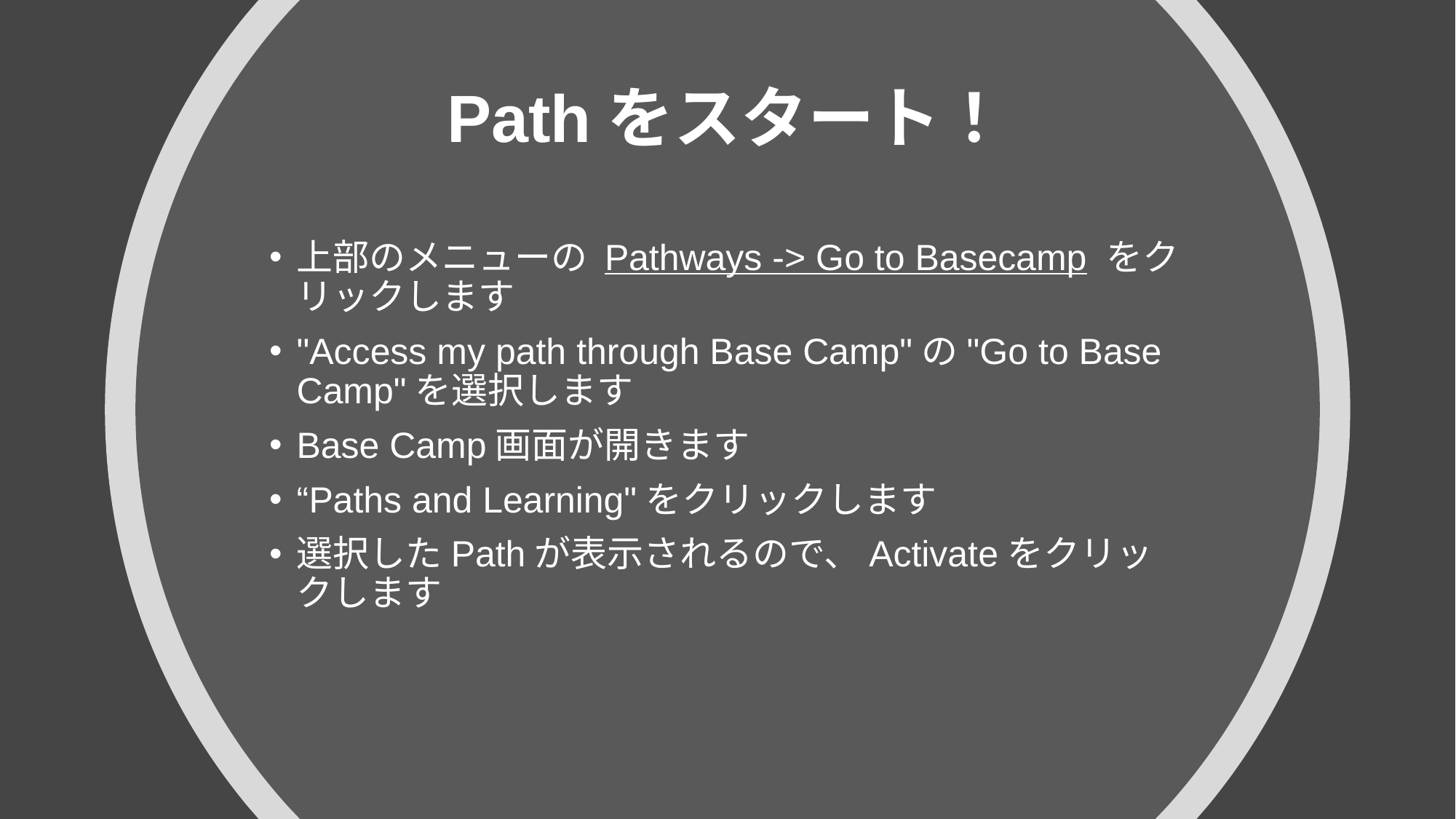

# Pathをスタート！
上部のメニューの Pathways -> Go to Basecamp をクリックします
"Access my path through Base Camp"の"Go to Base Camp"を選択します
Base Camp画面が開きます
“Paths and Learning"をクリックします
選択したPathが表示されるので、Activateをクリックします